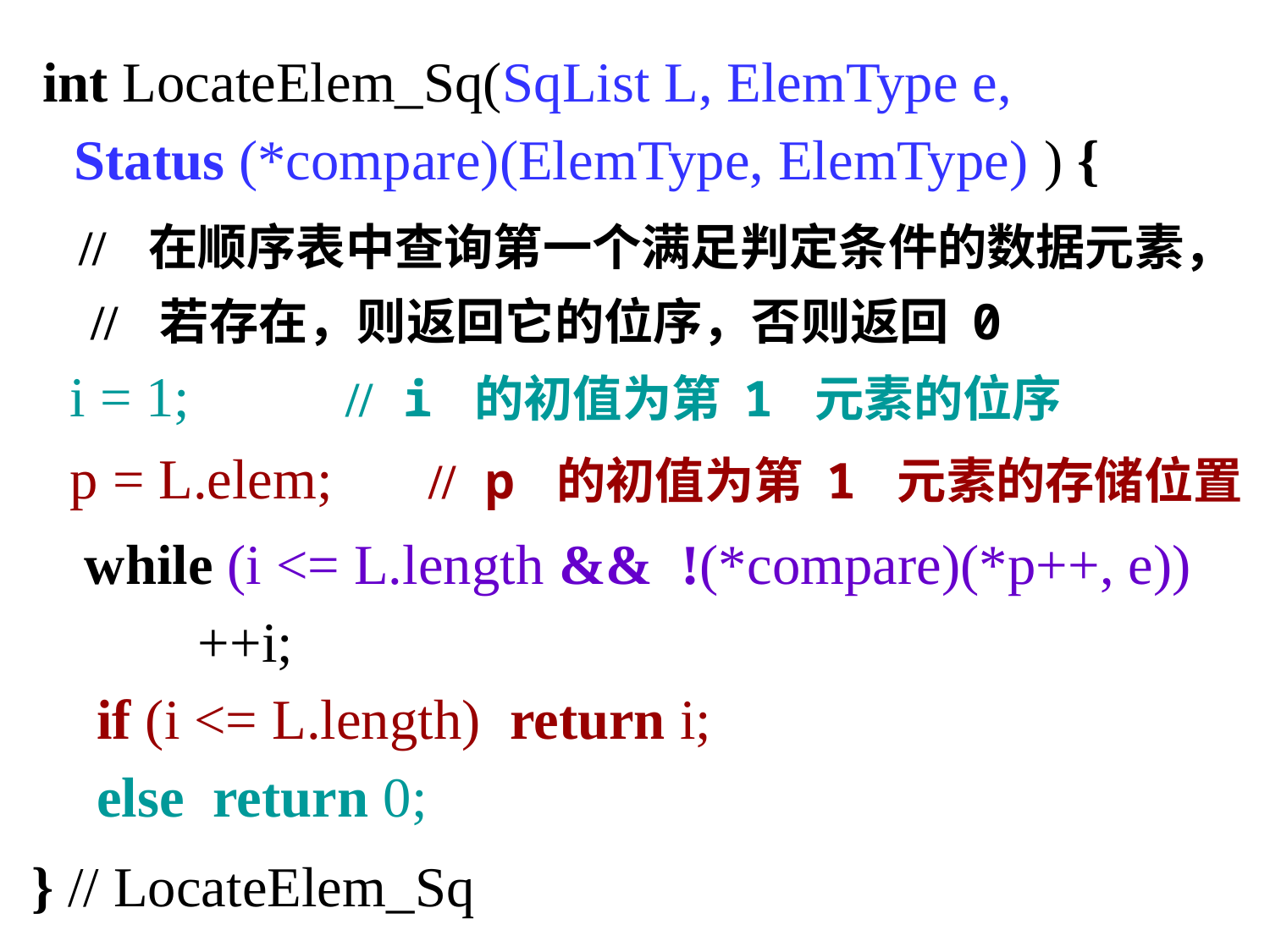

int LocateElem_Sq(SqList L, ElemType e,
   Status (*compare)(ElemType, ElemType) ) {
   // 在顺序表中查询第一个满足判定条件的数据元素，
  // 若存在，则返回它的位序，否则返回 0

} // LocateElem_Sq
i = 1;           // i 的初值为第 1 元素的位序
p = L.elem;      // p 的初值为第 1 元素的存储位置
while (i <= L.length &&  !(*compare)(*p++, e))
        ++i;
if (i <= L.length)  return i;
else  return 0;